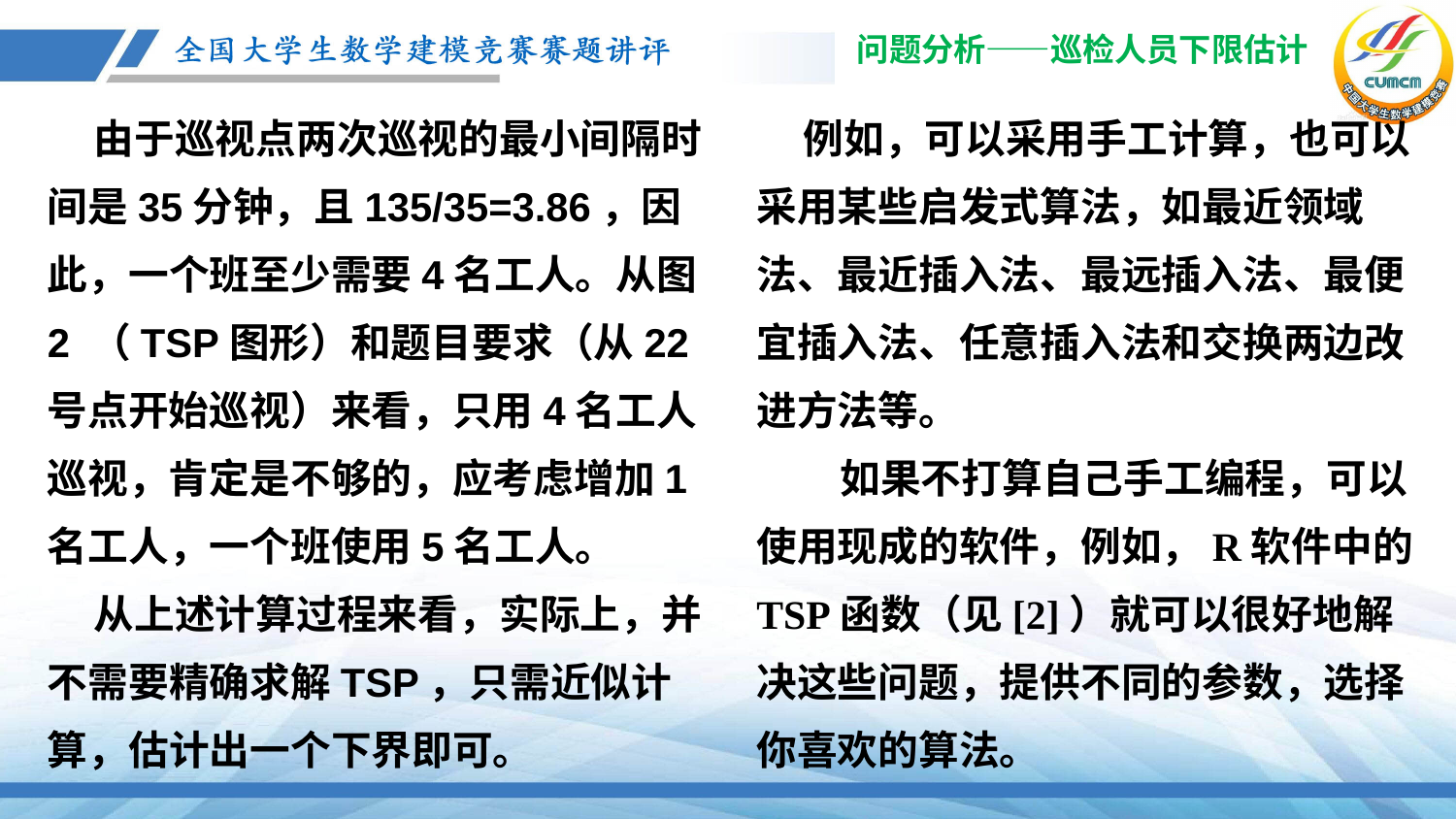

问题分析——巡检人员下限估计
    由于巡视点两次巡视的最小间隔时间是35分钟，且135/35=3.86，因此，一个班至少需要4名工人。从图2 （TSP图形）和题目要求（从22号点开始巡视）来看，只用4名工人巡视，肯定是不够的，应考虑增加1名工人，一个班使用5名工人。
    从上述计算过程来看，实际上，并不需要精确求解TSP，只需近似计算，估计出一个下界即可。
    例如，可以采用手工计算，也可以采用某些启发式算法，如最近领域法、最近插入法、最远插入法、最便宜插入法、任意插入法和交换两边改进方法等。
        如果不打算自己手工编程，可以使用现成的软件，例如，R软件中的TSP函数（见[2]）就可以很好地解决这些问题，提供不同的参数，选择你喜欢的算法。